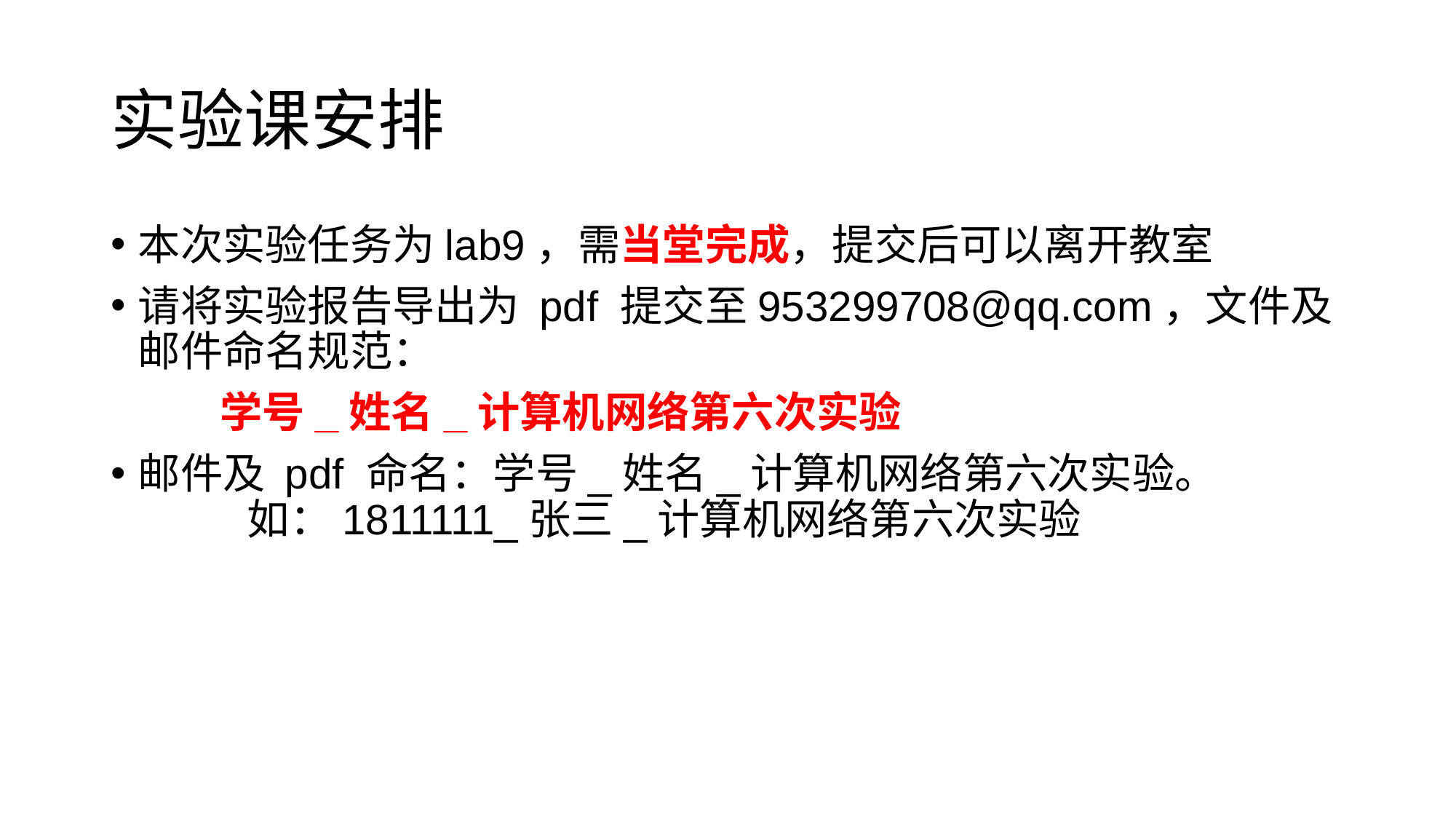

# 实验课安排
本次实验任务为lab9，需当堂完成，提交后可以离开教室
请将实验报告导出为 pdf 提交至953299708@qq.com，文件及邮件命名规范：
	学号_姓名_计算机网络第六次实验
邮件及 pdf 命名：学号_姓名_计算机网络第六次实验。
	如：1811111_张三_计算机网络第六次实验